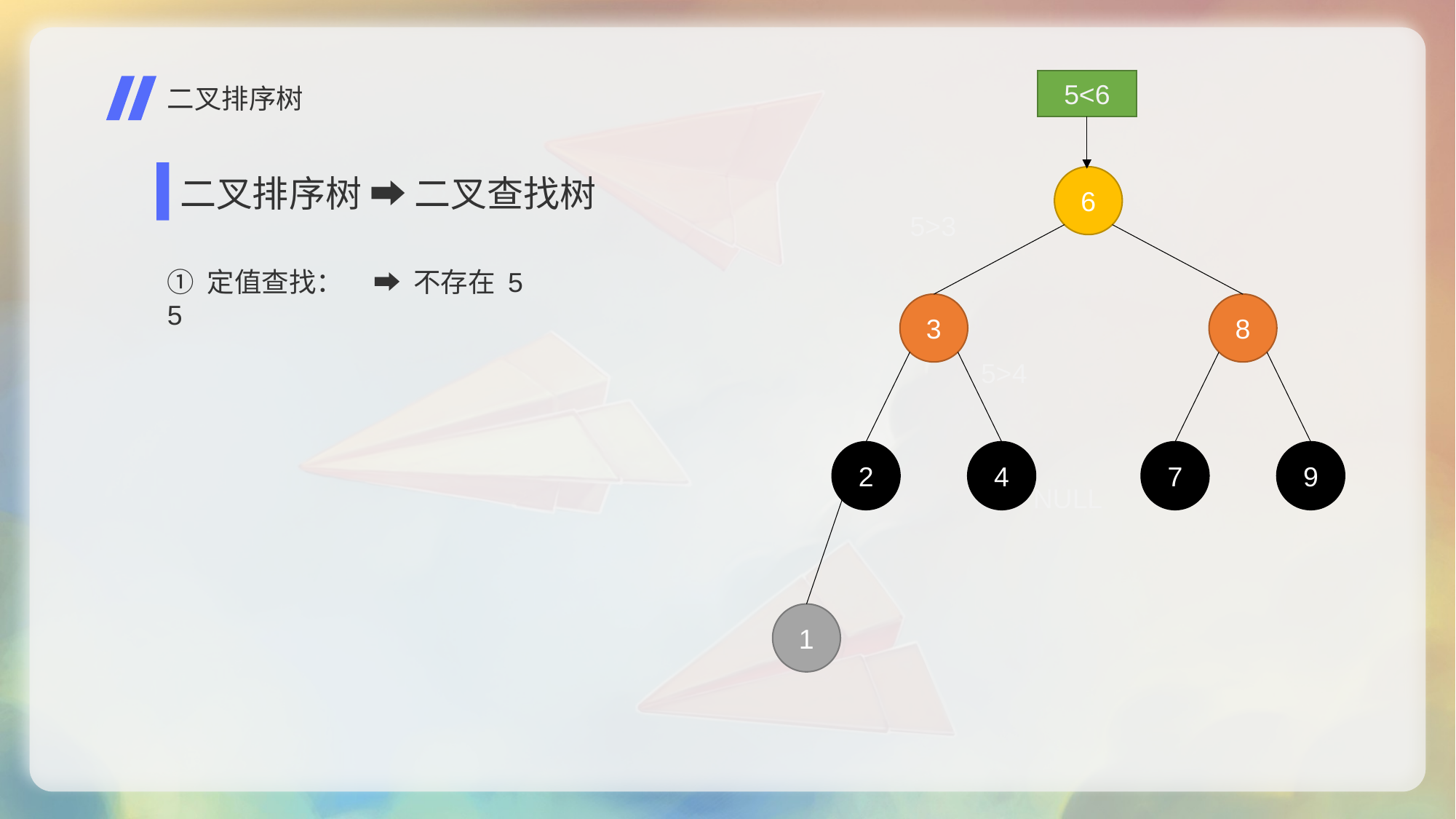

5<6

二叉排序树

二叉排序树 ➡ 二叉查找树
6
3
8
2
9
4
7
1
5>3
① 定值查找：5
➡ 不存在 5
5>4
NULL